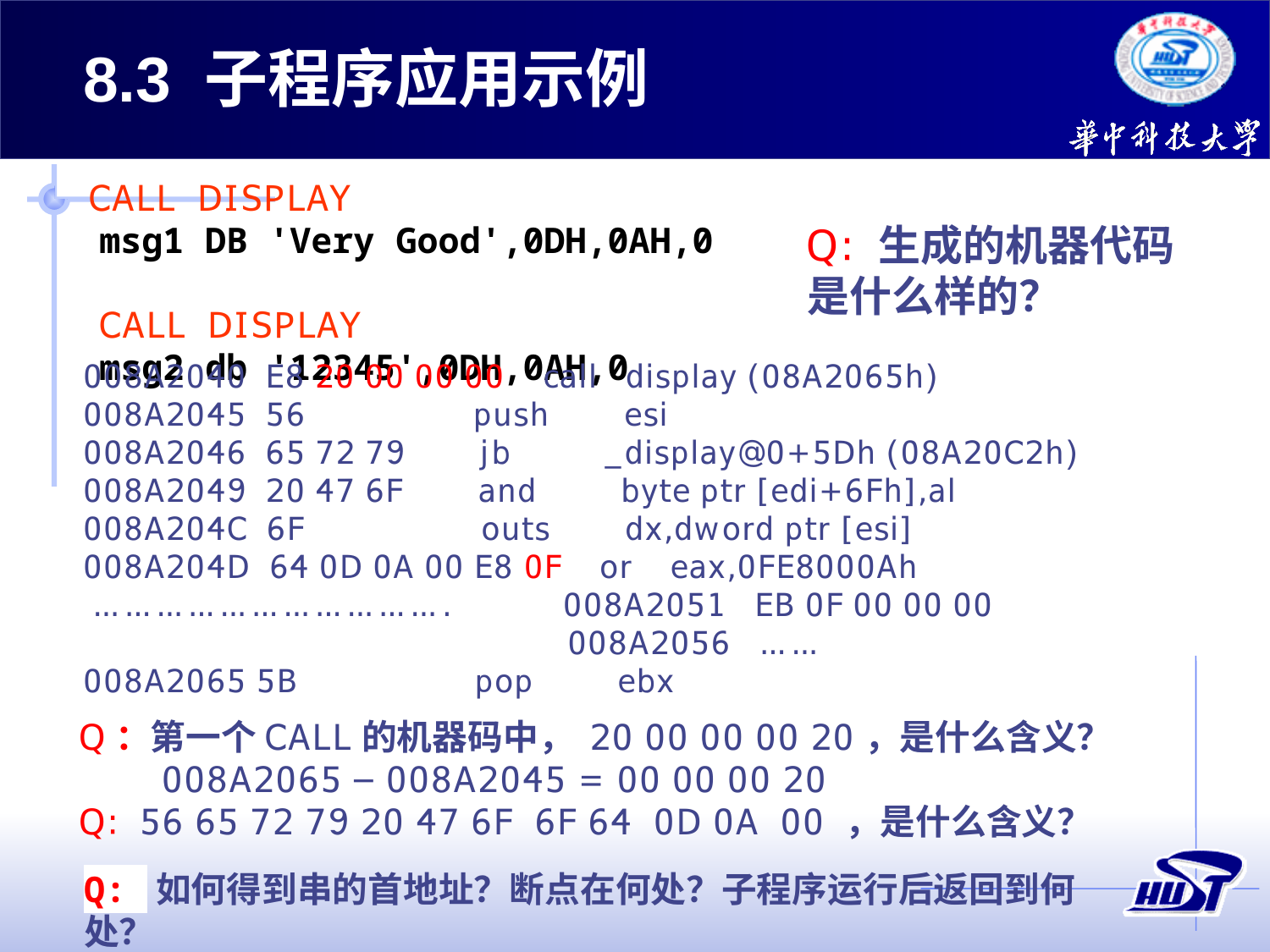

8.3 子程序应用示例
CALL  DISPLAY
 msg1 DB 'Very Good',0DH,0AH,0
 CALL  DISPLAY
 msg2 db '12345',0DH,0AH,0
Q: 生成的机器代码是什么样的？
008A2040  E8 20 00 00 00    call   display (08A2065h)
008A2045  56                  push        esi
008A2046  65 72 79        jb          _display@0+5Dh (08A20C2h)
008A2049  20 47 6F        and         byte ptr [edi+6Fh],al
008A204C  6F                   outs        dx,dword ptr [esi]
008A204D  64 0D 0A 00 E8 0F    or    eax,0FE8000Ah
 …………………………….            008A2051   EB 0F 00 00 00
                                                    008A2056   ……
008A2065 5B                   pop         ebx
Q：第一个CALL的机器码中， 20 00 00 00 20，是什么含义？
        008A2065 – 008A2045 = 00 00 00 20
Q:  56 65 72 79 20 47 6F  6F 64  0D 0A  00 ，是什么含义？
Q: 如何得到串的首地址？断点在何处？子程序运行后返回到何处？